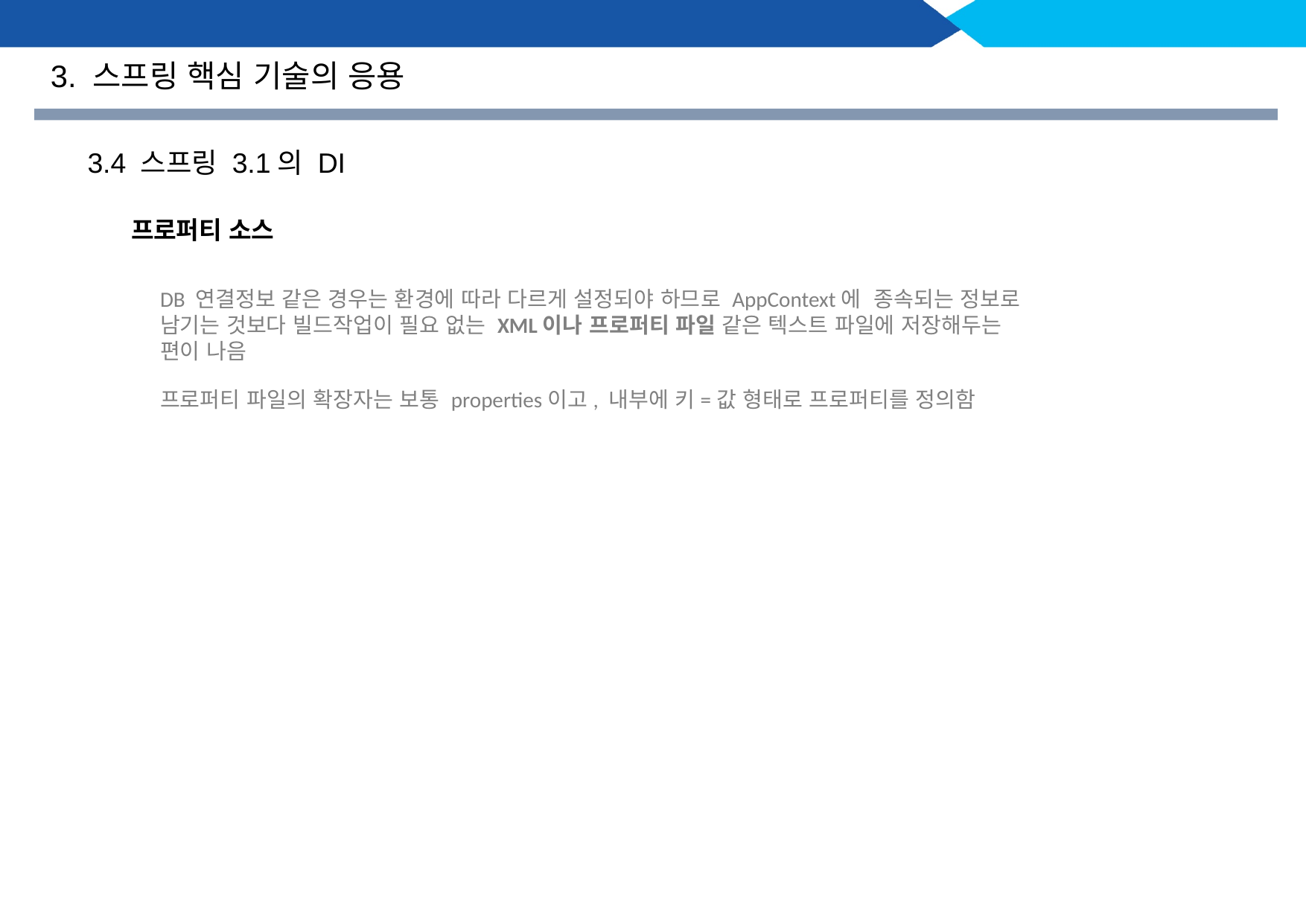

3. 스프링 핵심 기술의 응용
3.4 스프링 3.1의 DI
프로퍼티 소스
DB 연결정보 같은 경우는 환경에 따라 다르게 설정되야 하므로 AppContext에  종속되는 정보로 남기는 것보다 빌드작업이 필요 없는 XML이나 프로퍼티 파일 같은 텍스트 파일에 저장해두는 편이 나음
프로퍼티 파일의 확장자는 보통 properties이고, 내부에 키=값 형태로 프로퍼티를 정의함